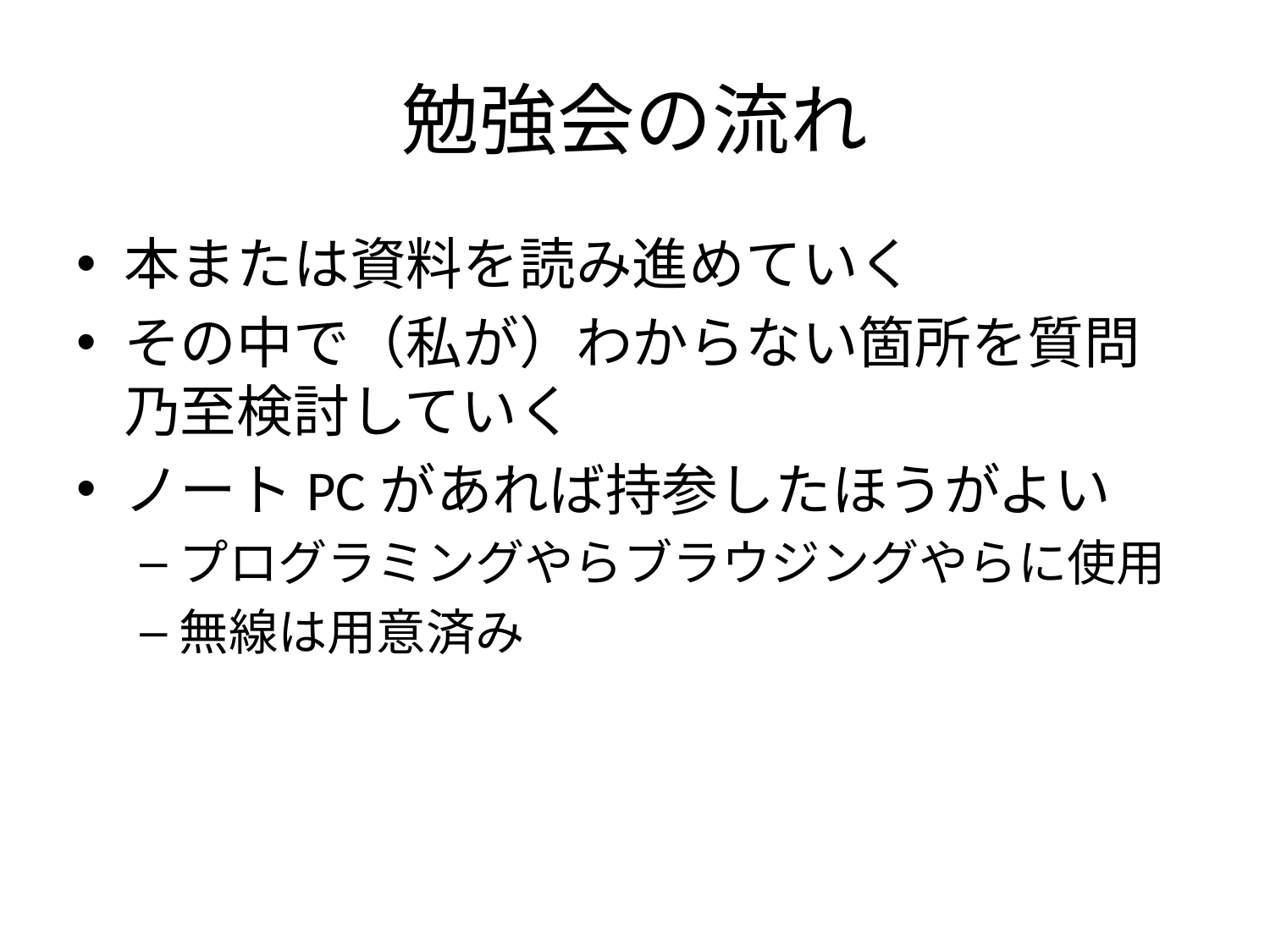

# 勉強会の流れ
本または資料を読み進めていく
その中で（私が）わからない箇所を質問乃至検討していく
ノートPCがあれば持参したほうがよい
プログラミングやらブラウジングやらに使用
無線は用意済み